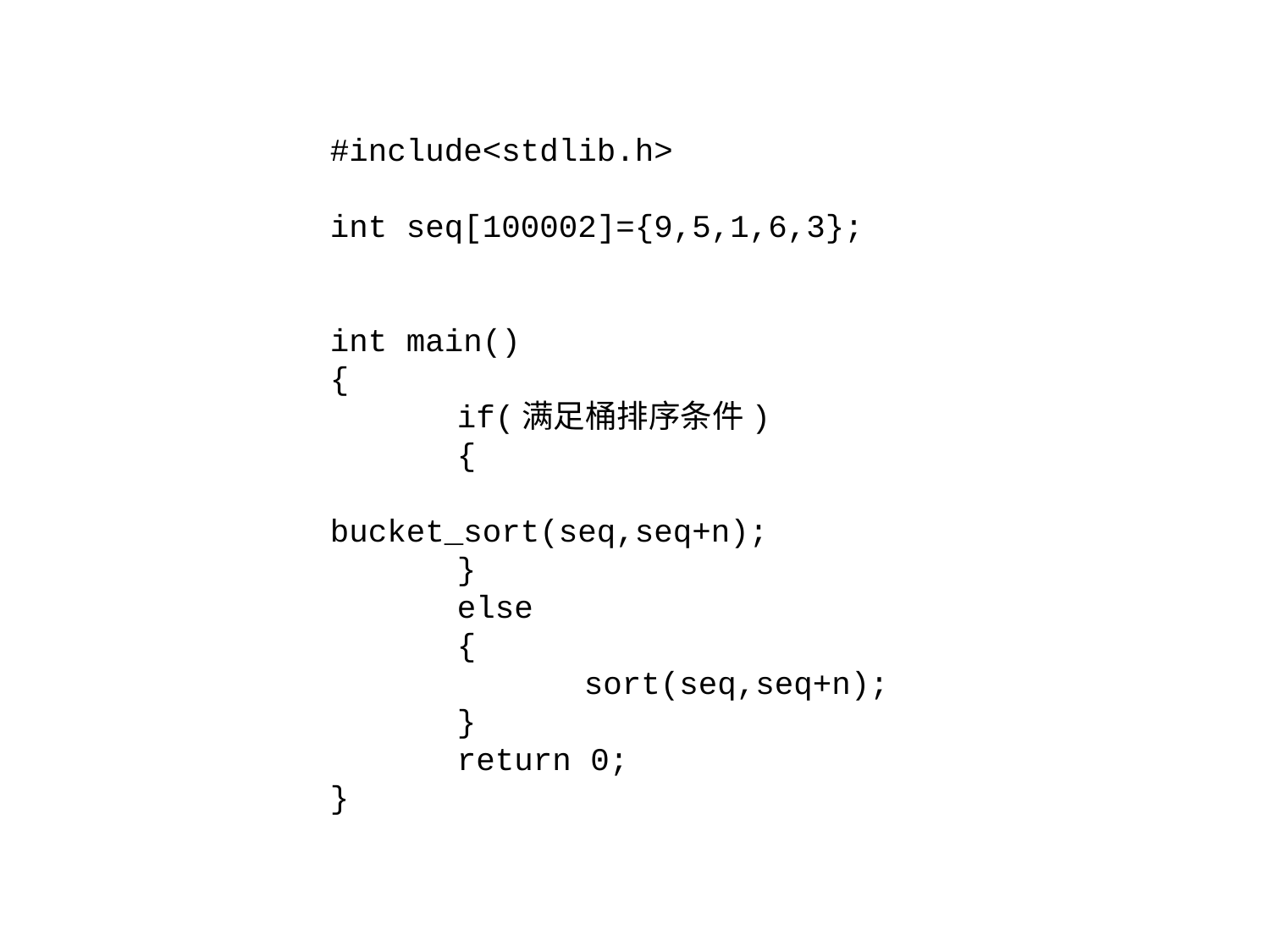

#include<stdlib.h>

int seq[100002]={9,5,1,6,3};

int main()
{
	if(满足桶排序条件)
	{
		bucket_sort(seq,seq+n);
	}
	else
	{
		sort(seq,seq+n);
	}
	return 0;
}